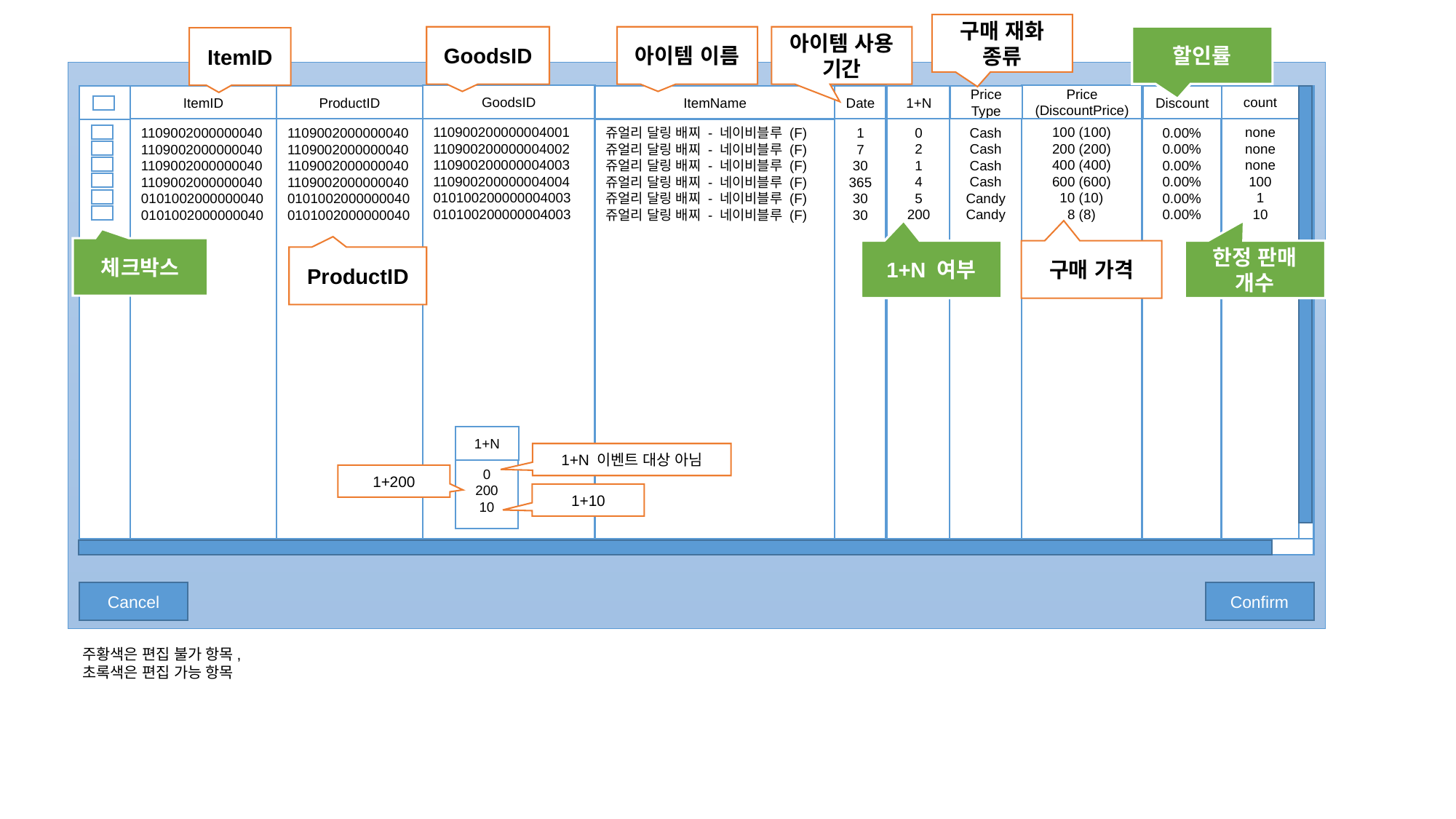

구매 재화 종류
할인률
아이템 이름
아이템 사용 기간
GoodsID
ItemID

GoodsID
110900200000004001
110900200000004002 110900200000004003 110900200000004004 010100200000004003 010100200000004003
Price
(DiscountPrice)
Date
count
ItemName
Price
Type
1+N
Discount

100 (100)
200 (200)
400 (400)
600 (600)
10 (10)
8 (8)
none
none
none
100
1
10

Cash
Cash
Cash
Cash
Candy
Candy
0
2
1
4
5
200
0.00%
0.00%
0.00%
0.00%
0.00%
0.00%
1
7
30
365
30
30
쥬얼리 달링 배찌 - 네이비블루 (F)
쥬얼리 달링 배찌 - 네이비블루 (F) 쥬얼리 달링 배찌 - 네이비블루 (F) 쥬얼리 달링 배찌 - 네이비블루 (F) 쥬얼리 달링 배찌 - 네이비블루 (F) 쥬얼리 달링 배찌 - 네이비블루 (F)
ProductID
1109002000000040
1109002000000040 1109002000000040 1109002000000040 0101002000000040 0101002000000040
ItemID
1109002000000040
1109002000000040 1109002000000040 1109002000000040 0101002000000040 0101002000000040

Cancel
Confirm
체크박스
한정 판매 개수
1+N 여부
구매 가격
ProductID
주황색은 편집 불가 항목,
초록색은 편집 가능 항목
1+N
1+N 이벤트 대상 아님
0
200
10
1+200
1+10